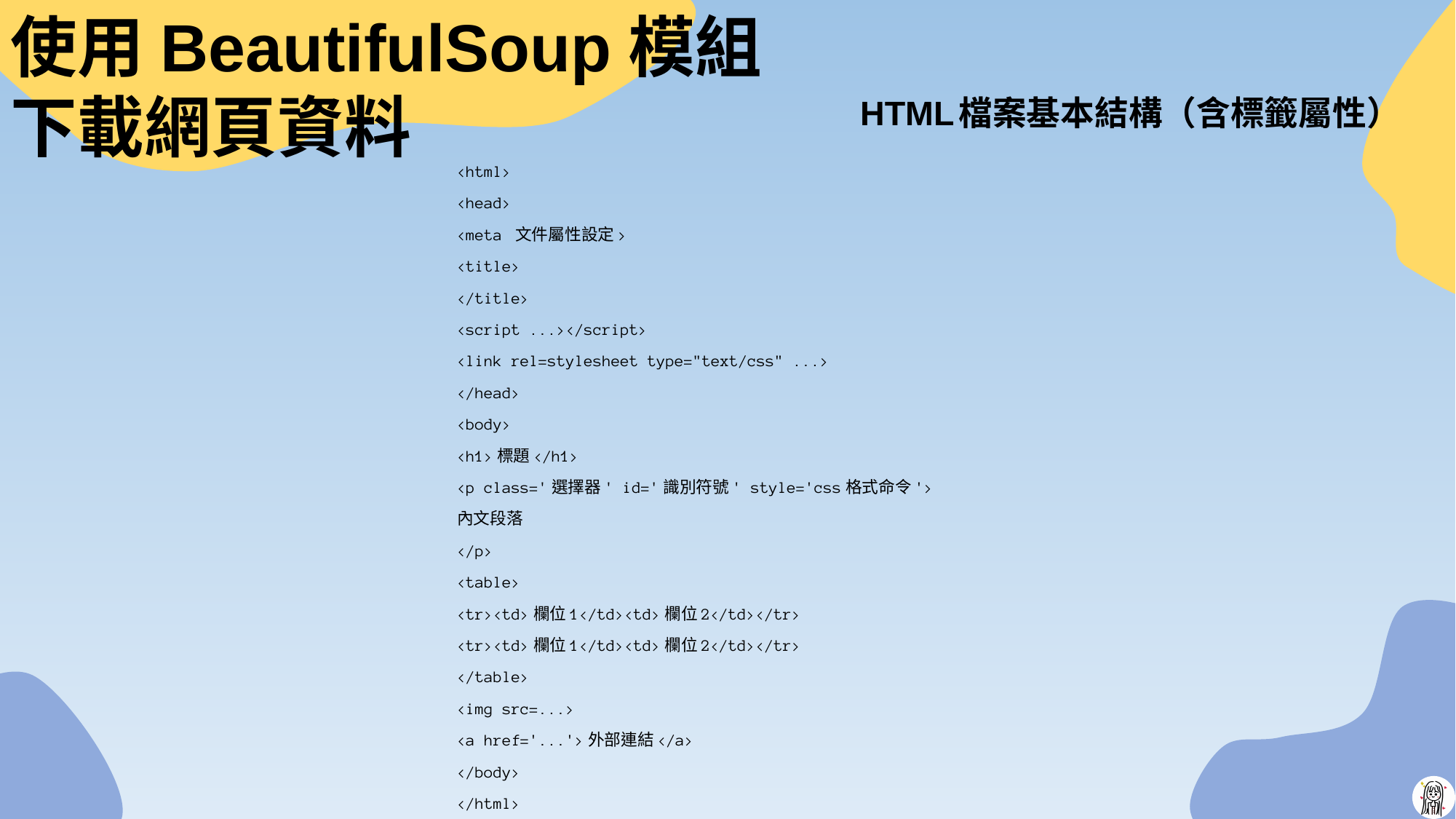

使用BeautifulSoup模組
下載網頁資料
# HTML檔案基本結構（含標籤屬性）
<html>
<head>
<meta 文件屬性設定>
<title>
</title>
<script ...></script>
<link rel=stylesheet type="text/css" ...>
</head>
<body>
<h1>標題</h1>
<p class='選擇器' id='識別符號' style='css格式命令'>
內文段落
</p>
<table>
<tr><td>欄位1</td><td>欄位2</td></tr>
<tr><td>欄位1</td><td>欄位2</td></tr>
</table>
<img src=...>
<a href='...'>外部連結</a>
</body>
</html>
16